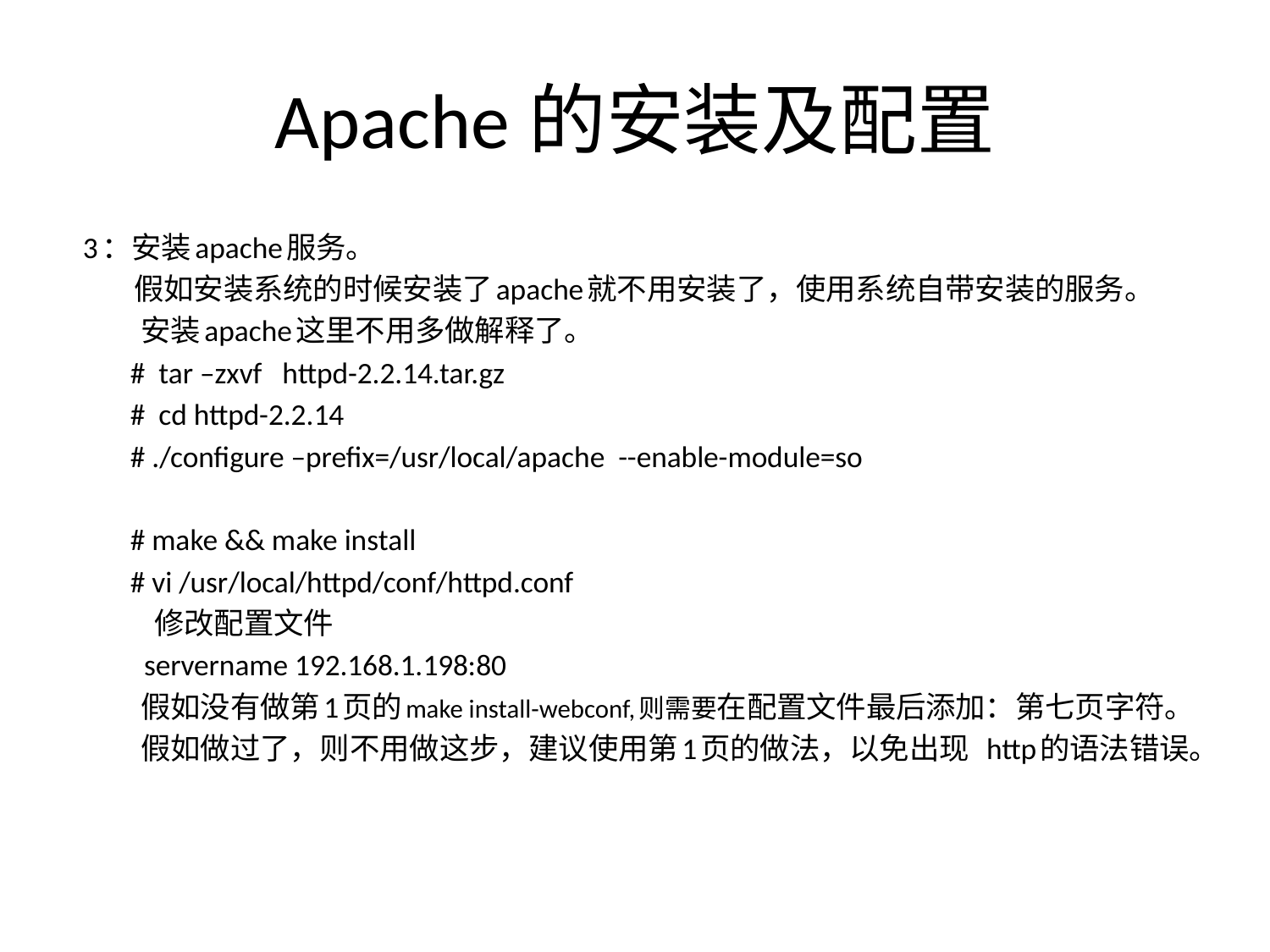

# Apache的安装及配置
 3：安装apache服务。
        假如安装系统的时候安装了apache就不用安装了，使用系统自带安装的服务。
         安装apache这里不用多做解释了。
        #  tar –zxvf   httpd-2.2.14.tar.gz
        #  cd httpd-2.2.14
        # ./configure –prefix=/usr/local/apache  --enable-module=so

        # make && make install
        # vi /usr/local/httpd/conf/httpd.conf
           修改配置文件
          servername 192.168.1.198:80
         假如没有做第1页的make install-webconf,则需要在配置文件最后添加：第七页字符。
         假如做过了，则不用做这步，建议使用第1页的做法，以免出现  http的语法错误。